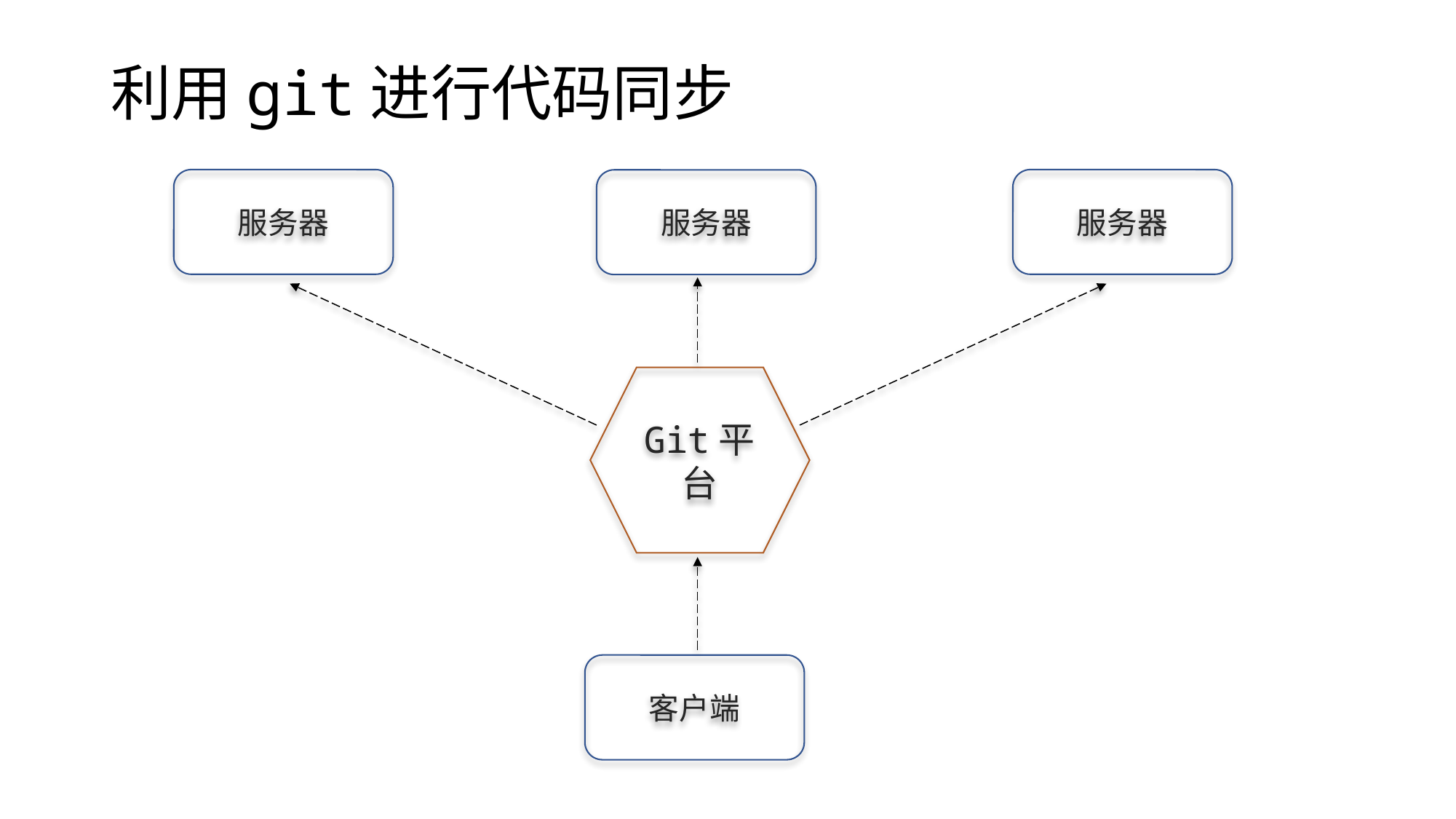

# 利用git进行代码同步
服务器
服务器
服务器
Git平台
客户端